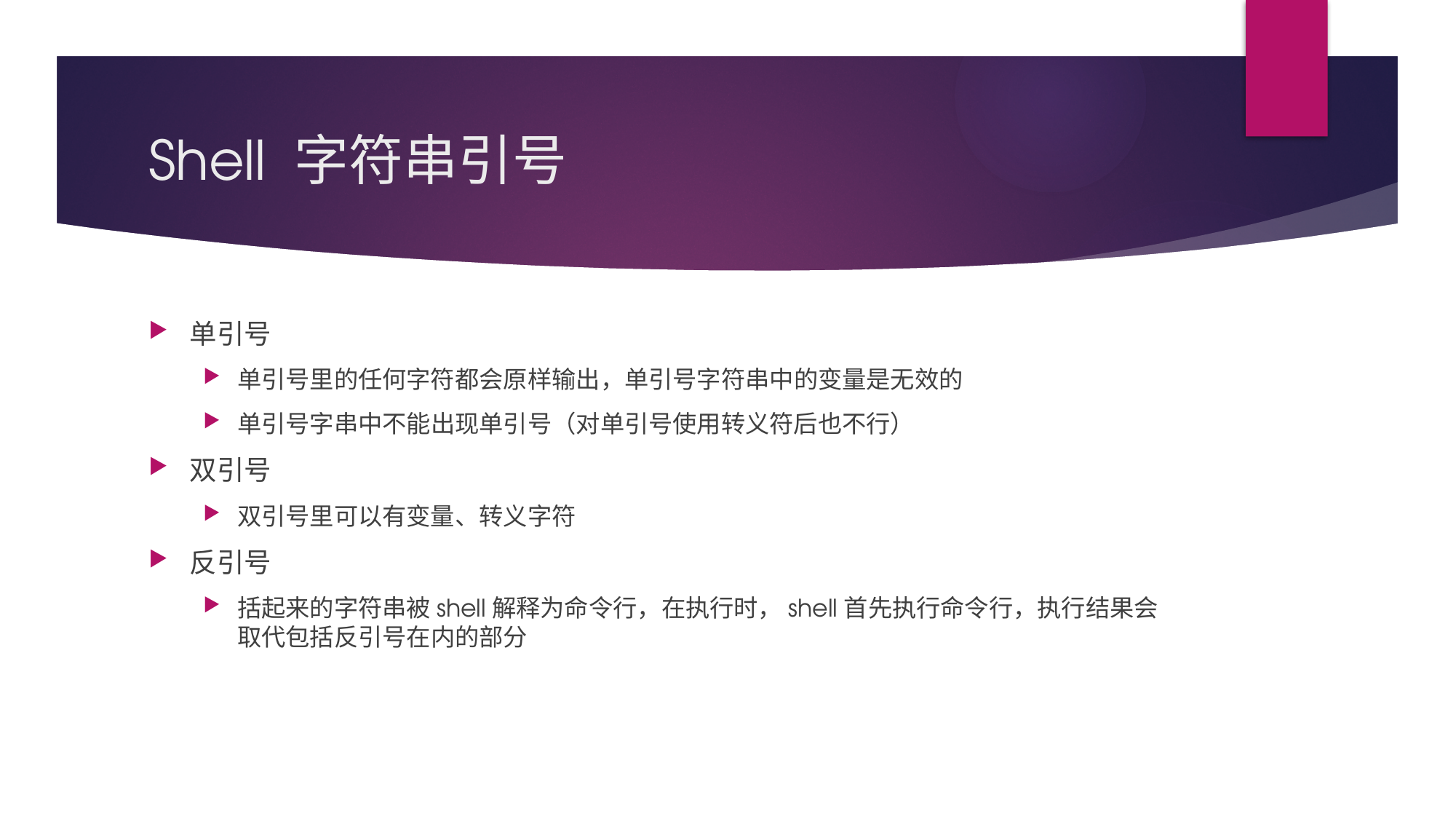

# Shell 字符串引号
单引号
单引号里的任何字符都会原样输出，单引号字符串中的变量是无效的
单引号字串中不能出现单引号（对单引号使用转义符后也不行）
双引号
双引号里可以有变量、转义字符
反引号
括起来的字符串被shell解释为命令行，在执行时，shell首先执行命令行，执行结果会取代包括反引号在内的部分